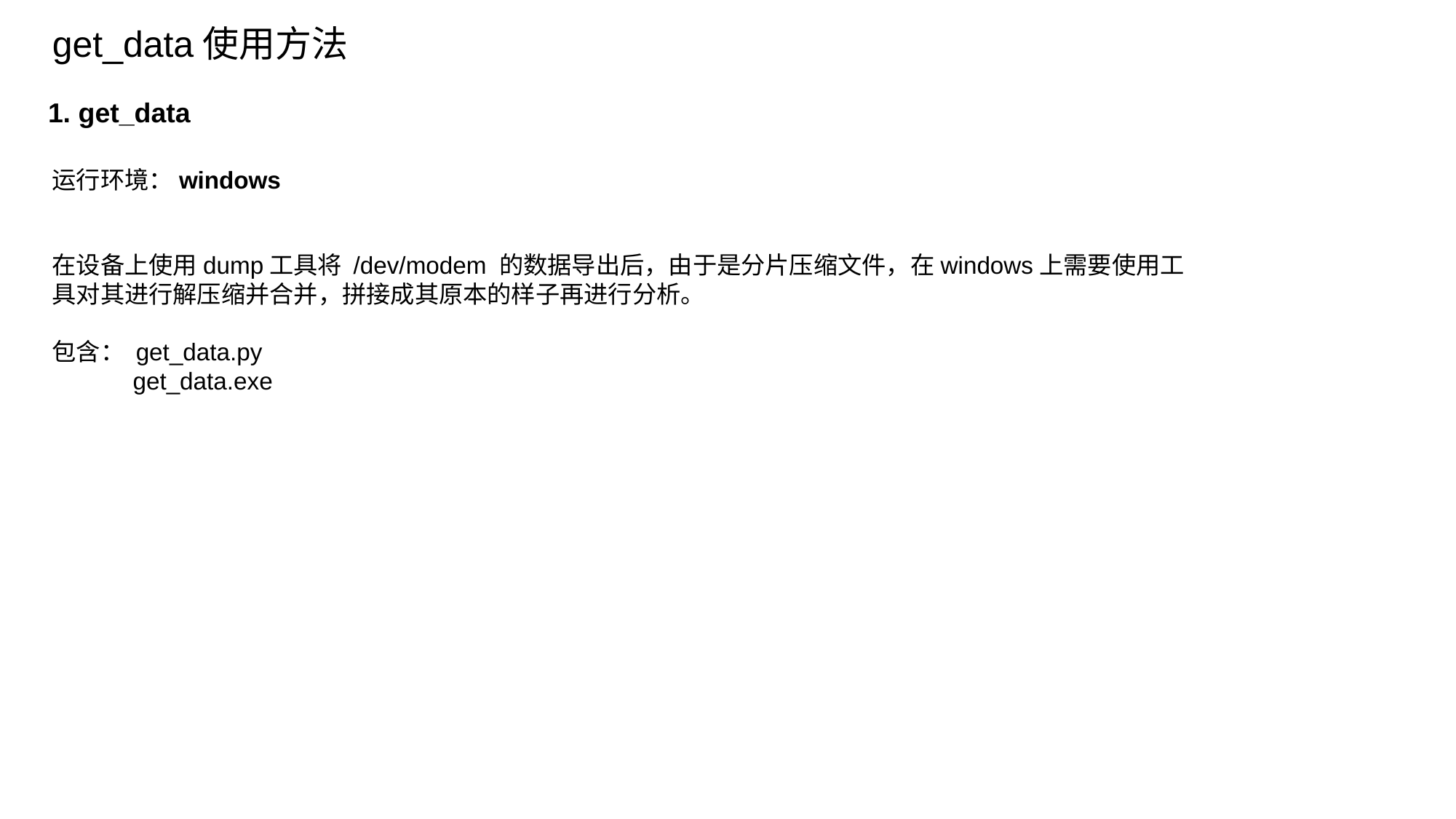

get_data使用方法
1. get_data
运行环境：windows

在设备上使用dump工具将 /dev/modem 的数据导出后，由于是分片压缩文件，在windows上需要使用工具对其进行解压缩并合并，拼接成其原本的样子再进行分析。

包含： get_data.py
            get_data.exe